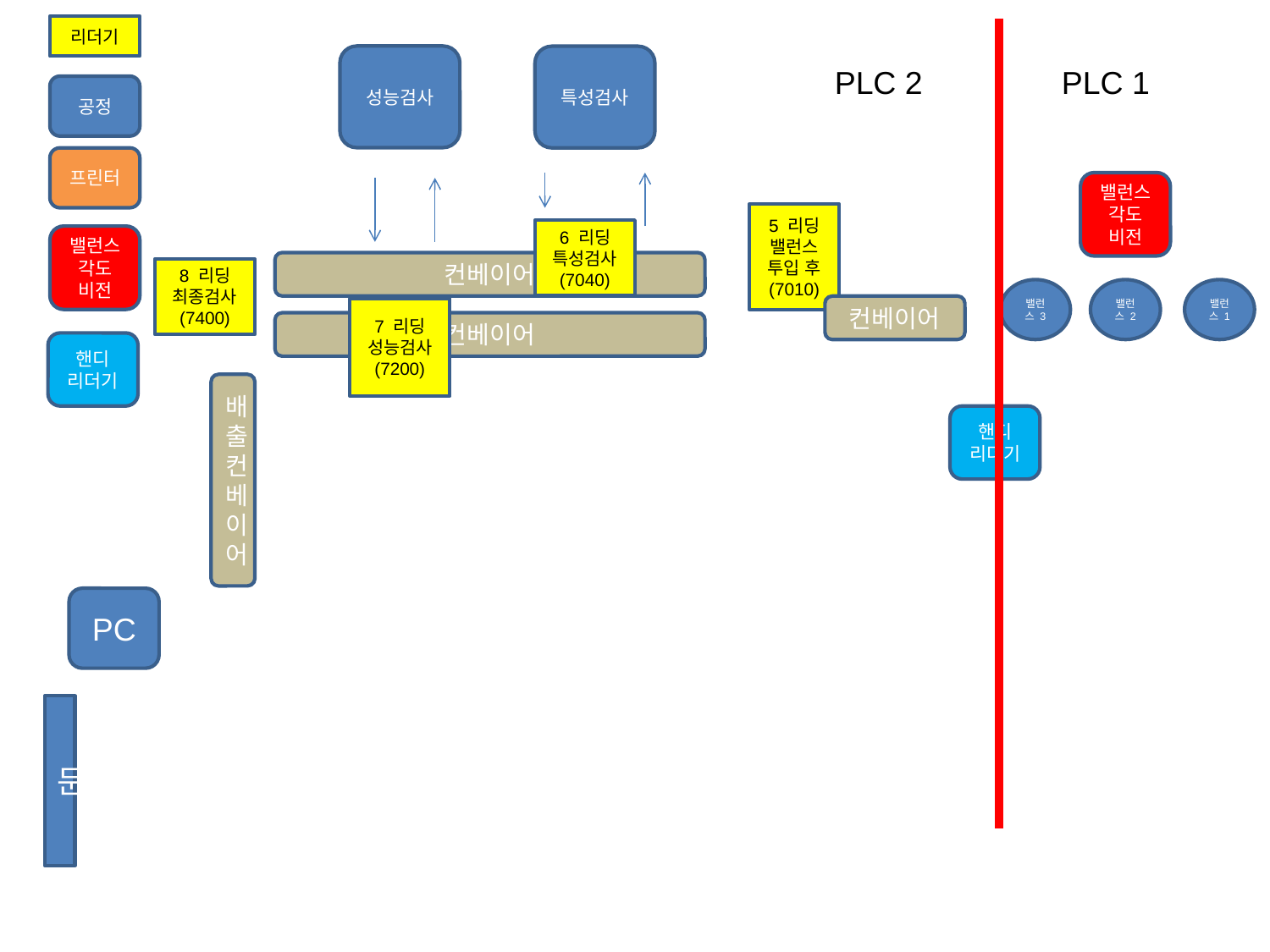

리더기
성능검사
특성검사
PLC 2
PLC 1
공정
프린터
밸런스 각도
비전
5 리딩
밸런스 투입 후
(7010)
6 리딩
특성검사
(7040)
밸런스 각도
비전
컨베이어
8 리딩
최종검사
(7400)
밸런스 3
밸런스 2
밸런스 1
컨베이어
7 리딩
성능검사
(7200)
컨베이어
핸디 리더기
배출컨베이어
핸디 리더기
PC
문